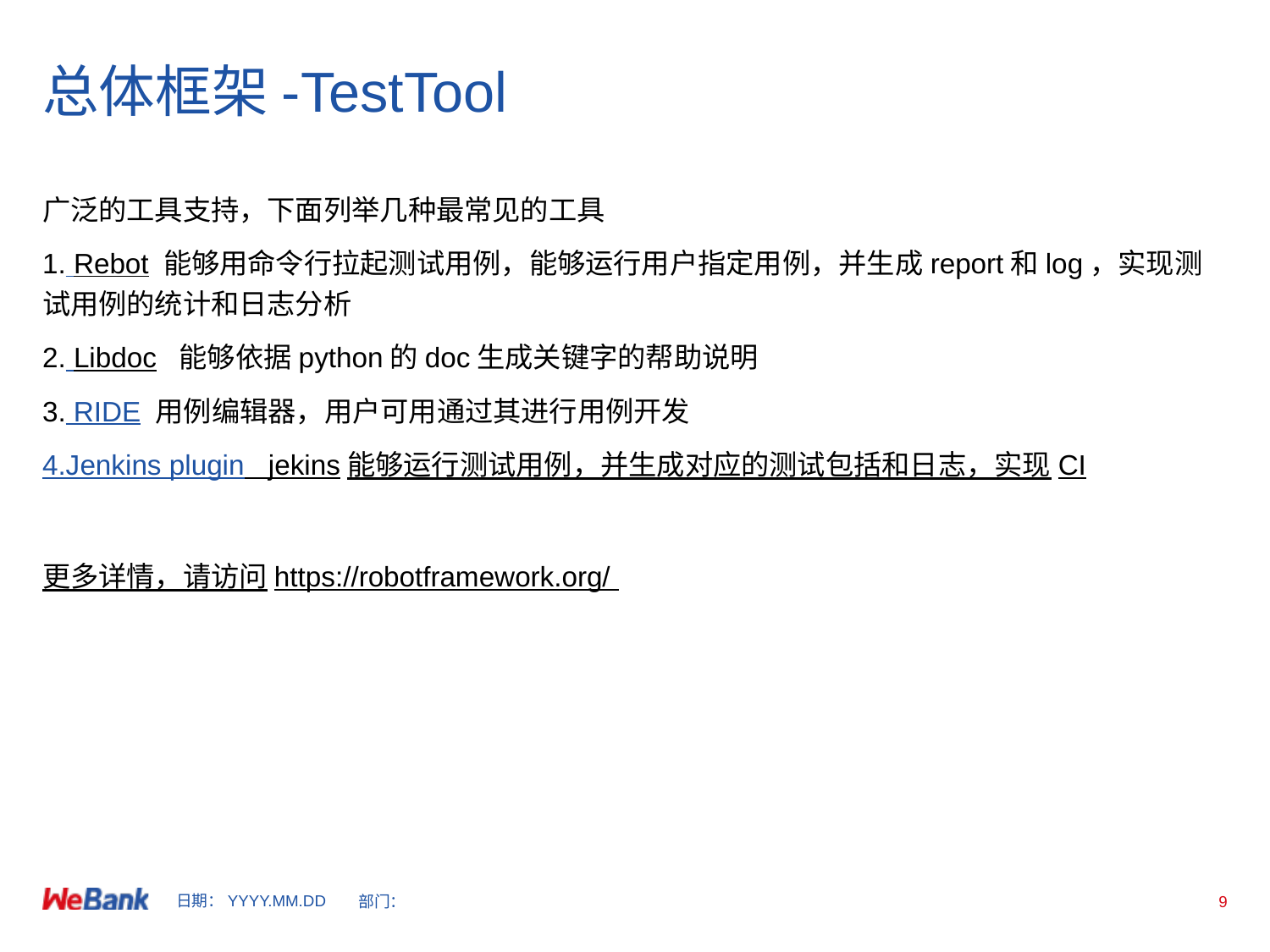

# 总体框架-TestTool
广泛的工具支持，下面列举几种最常见的工具
1. Rebot 能够用命令行拉起测试用例，能够运行用户指定用例，并生成report和log，实现测试用例的统计和日志分析
2. Libdoc  能够依据python的doc生成关键字的帮助说明
3. RIDE 用例编辑器，用户可用通过其进行用例开发
4.Jenkins plugin   jekins能够运行测试用例，并生成对应的测试包括和日志，实现CI

更多详情，请访问https://robotframework.org/ htps://robotframework.org/

日期：YYYY.MM.DD
部门：
9